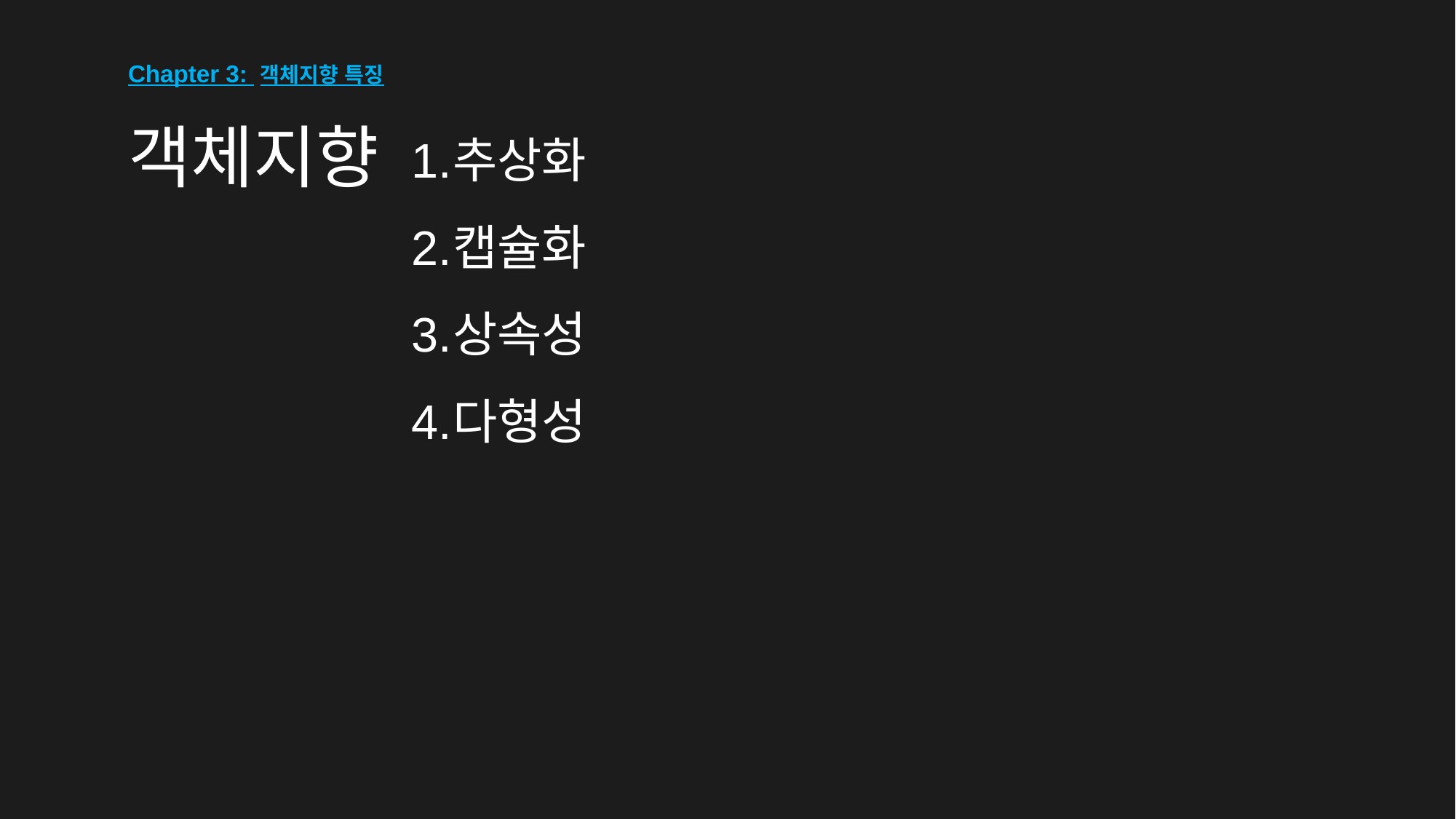

Chapter 3: 객체지향 특징
추상화
캡슐화
상속성
다형성
객체지향